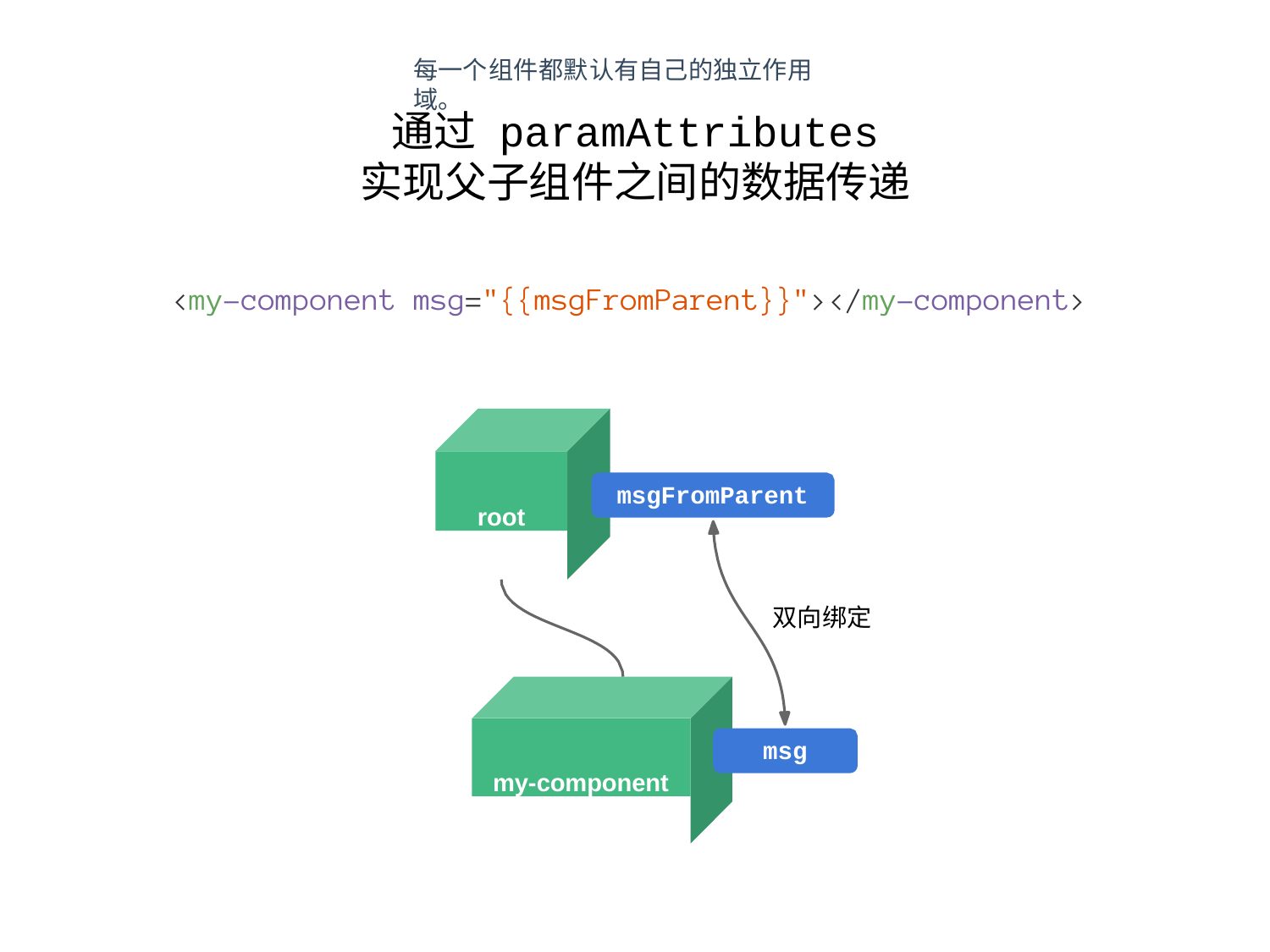

每一个组件都默认有自己的独立作用域。
# 通过 paramAttributes
实现父子组件之间的数据传递
<my-component msg="{{msgFromParent}}"></my-component>

root

msgFromParent

双向绑定

my-component

msg